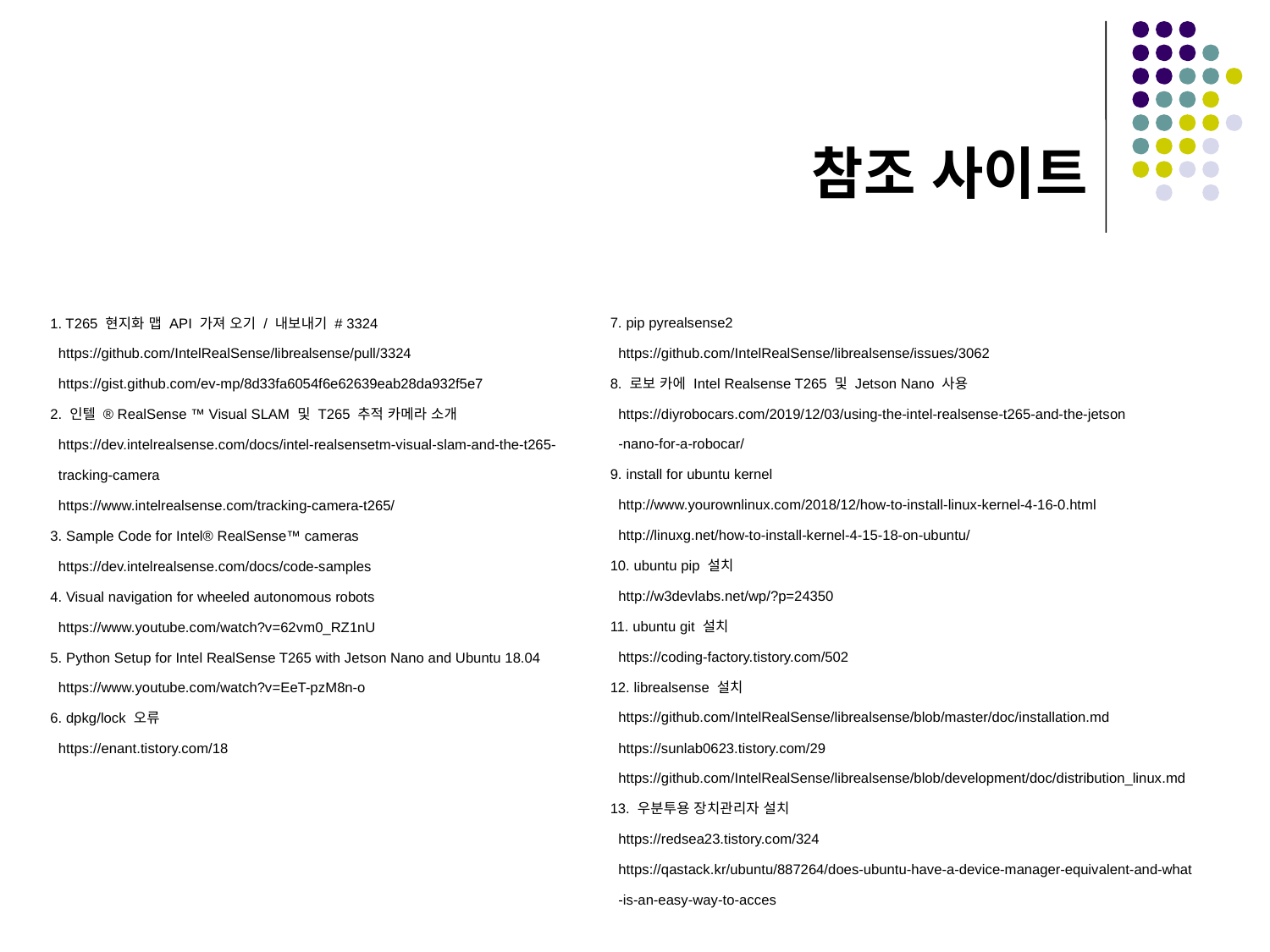

# 참조 사이트
7. pip pyrealsense2
  https://github.com/IntelRealSense/librealsense/issues/3062
8. 로보 카에 Intel Realsense T265 및 Jetson Nano 사용
  https://diyrobocars.com/2019/12/03/using-the-intel-realsense-t265-and-the-jetson
  -nano-for-a-robocar/
9. install for ubuntu kernel
  http://www.yourownlinux.com/2018/12/how-to-install-linux-kernel-4-16-0.html
  http://linuxg.net/how-to-install-kernel-4-15-18-on-ubuntu/
10. ubuntu pip 설치
  http://w3devlabs.net/wp/?p=24350
11. ubuntu git 설치
  https://coding-factory.tistory.com/502
12. librealsense 설치
  https://github.com/IntelRealSense/librealsense/blob/master/doc/installation.md
  https://sunlab0623.tistory.com/29
  https://github.com/IntelRealSense/librealsense/blob/development/doc/distribution_linux.md
13. 우분투용 장치관리자 설치
  https://redsea23.tistory.com/324
  https://qastack.kr/ubuntu/887264/does-ubuntu-have-a-device-manager-equivalent-and-what
  -is-an-easy-way-to-acces
1. T265 현지화 맵 API 가져 오기 / 내보내기 # 3324
  https://github.com/IntelRealSense/librealsense/pull/3324
  https://gist.github.com/ev-mp/8d33fa6054f6e62639eab28da932f5e7
2. 인텔 ® RealSense ™ Visual SLAM 및 T265 추적 카메라 소개
  https://dev.intelrealsense.com/docs/intel-realsensetm-visual-slam-and-the-t265-
  tracking-camera
  https://www.intelrealsense.com/tracking-camera-t265/
3. Sample Code for Intel® RealSense™ cameras
  https://dev.intelrealsense.com/docs/code-samples
4. Visual navigation for wheeled autonomous robots
  https://www.youtube.com/watch?v=62vm0_RZ1nU
5. Python Setup for Intel RealSense T265 with Jetson Nano and Ubuntu 18.04
  https://www.youtube.com/watch?v=EeT-pzM8n-o
6. dpkg/lock 오류
  https://enant.tistory.com/18